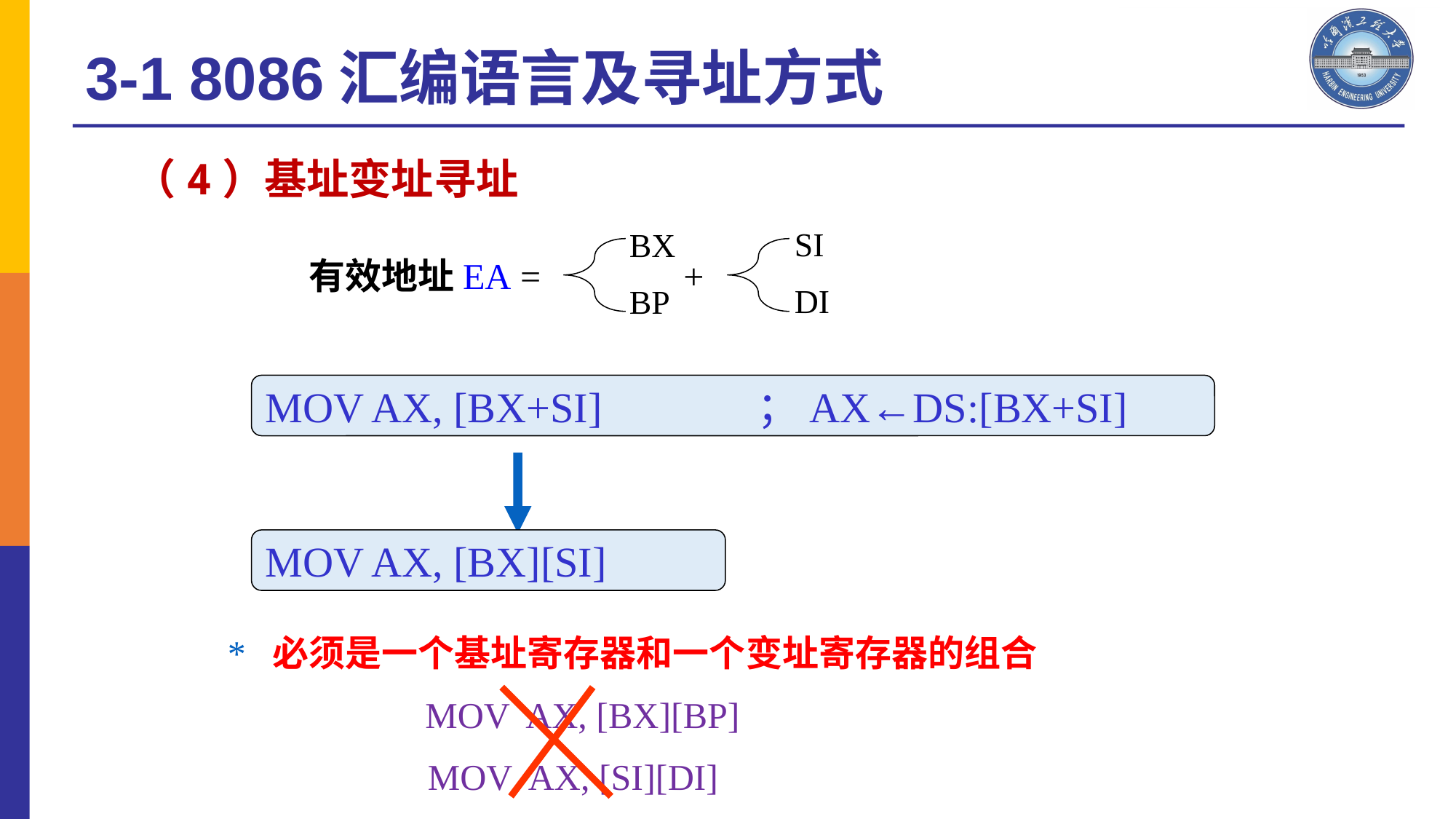

3-1 8086汇编语言及寻址方式
（4）基址变址寻址
SI
DI
BX
BP

有效地址EA =
+
MOV AX, [BX+SI]	；AX←DS:[BX+SI]

MOV AX, [BX][SI]
*  必须是一个基址寄存器和一个变址寄存器的组合
                       MOV  AX, [BX][BP]
                      MOV  AX, [SI][DI]